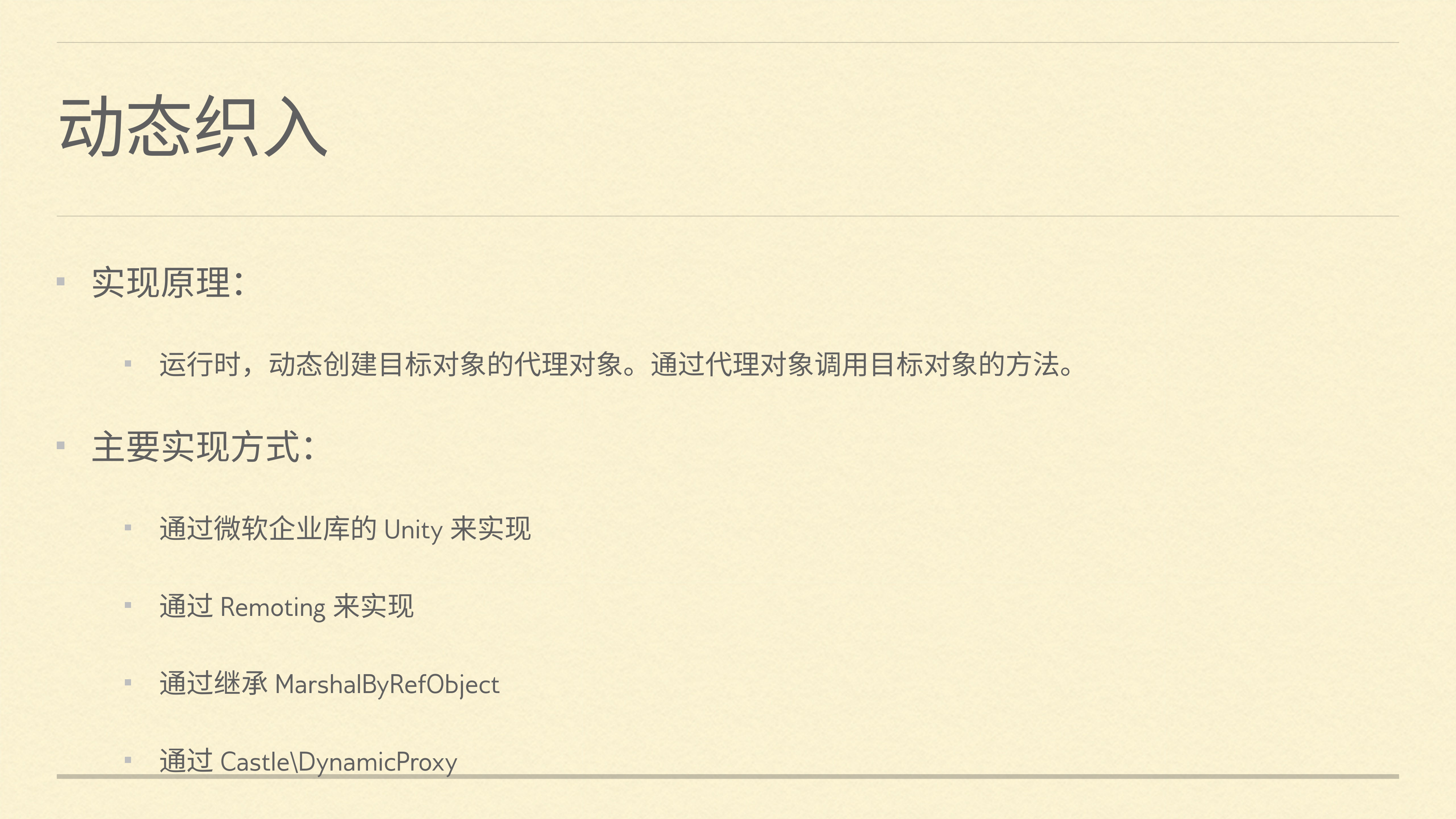

# 动态织入
实现原理：
运行时，动态创建目标对象的代理对象。通过代理对象调用目标对象的方法。
主要实现方式：
通过微软企业库的Unity来实现
通过Remoting来实现
通过继承MarshalByRefObject
通过Castle\DynamicProxy